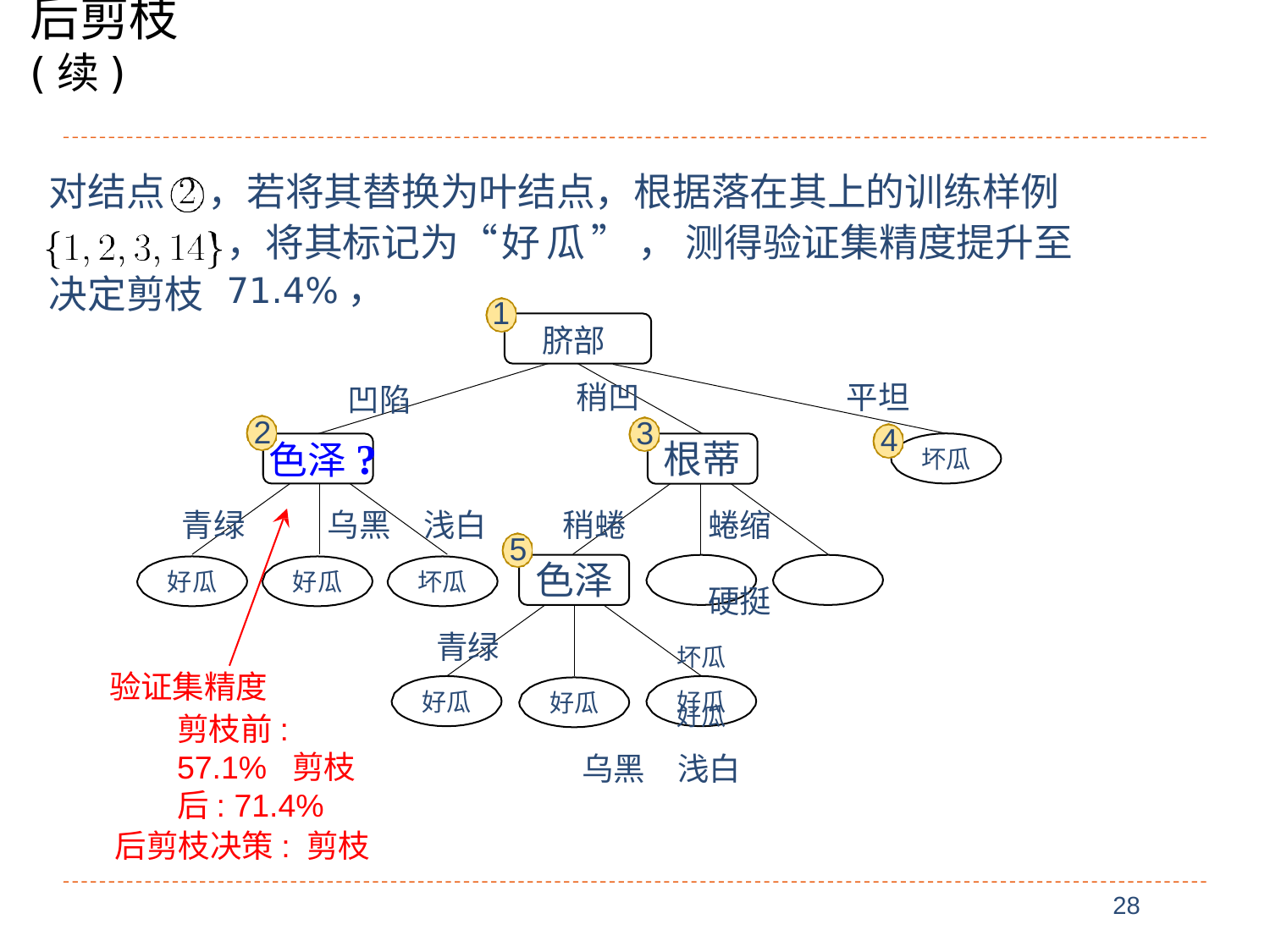

# 后剪枝 (续)
对结点	，若将其替换为叶结点，根据落在其上的训练样例
，将其标记为“好瓜”，测得验证集精度提升至 71.4%，

决定剪枝
1

脐部
凹陷
稍凹	平坦
3
2

4

色泽?

根蒂
坏瓜

稍蜷
色泽
蜷缩	硬挺
坏瓜	好瓜

乌黑	浅白
青绿
乌黑	浅白

5

好瓜
好瓜
坏瓜

青绿
验证集精度
剪枝前: 57.1%  剪枝后: 71.4%
后剪枝决策: 剪枝

好瓜
好瓜
好瓜